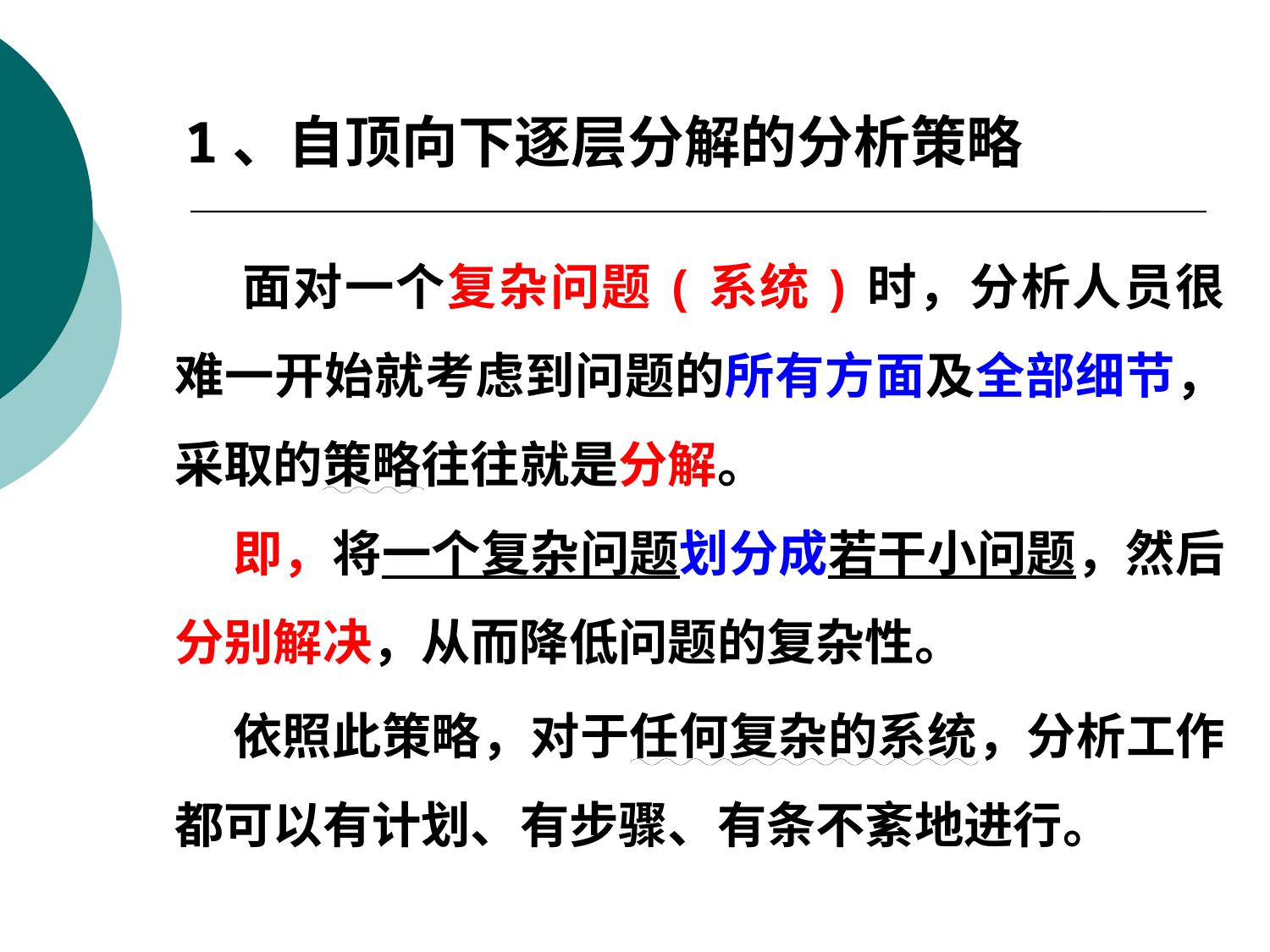

1、自顶向下逐层分解的分析策略
    面对一个复杂问题(系统)时，分析人员很难一开始就考虑到问题的所有方面及全部细节，采取的策略往往就是分解。
    即，将一个复杂问题划分成若干小问题，然后分别解决，从而降低问题的复杂性。
    依照此策略，对于任何复杂的系统，分析工作都可以有计划、有步骤、有条不紊地进行。